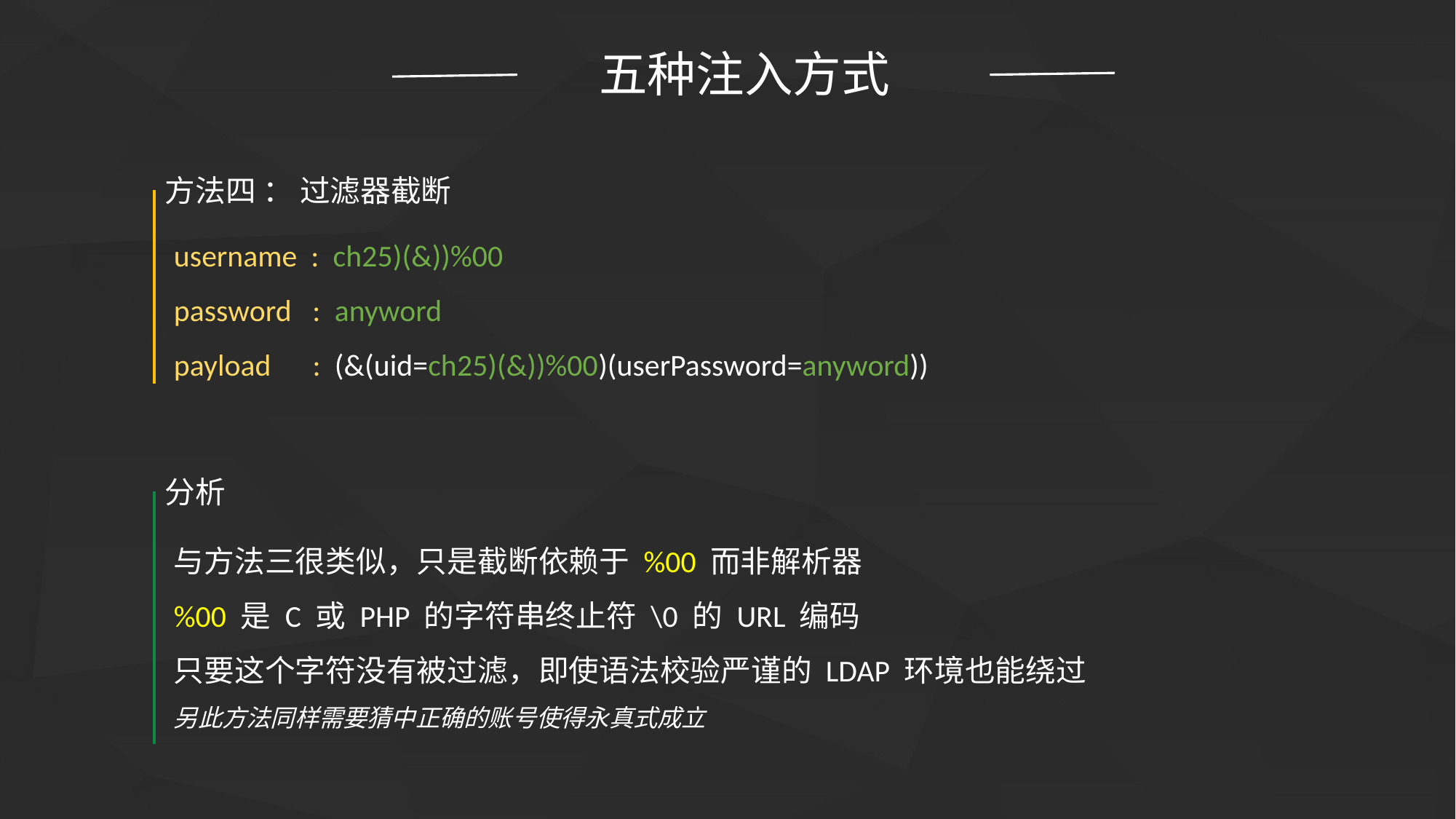

五种注入方式
方法四 ： 过滤器截断
username  :  ch25)(&))%00
password   :  anyword
payload      :  (&(uid=ch25)(&))%00)(userPassword=anyword))
分析
与方法三很类似，只是截断依赖于 %00 而非解析器
%00 是 C 或 PHP 的字符串终止符 \0 的 URL 编码
只要这个字符没有被过滤，即使语法校验严谨的 LDAP 环境也能绕过
另此方法同样需要猜中正确的账号使得永真式成立